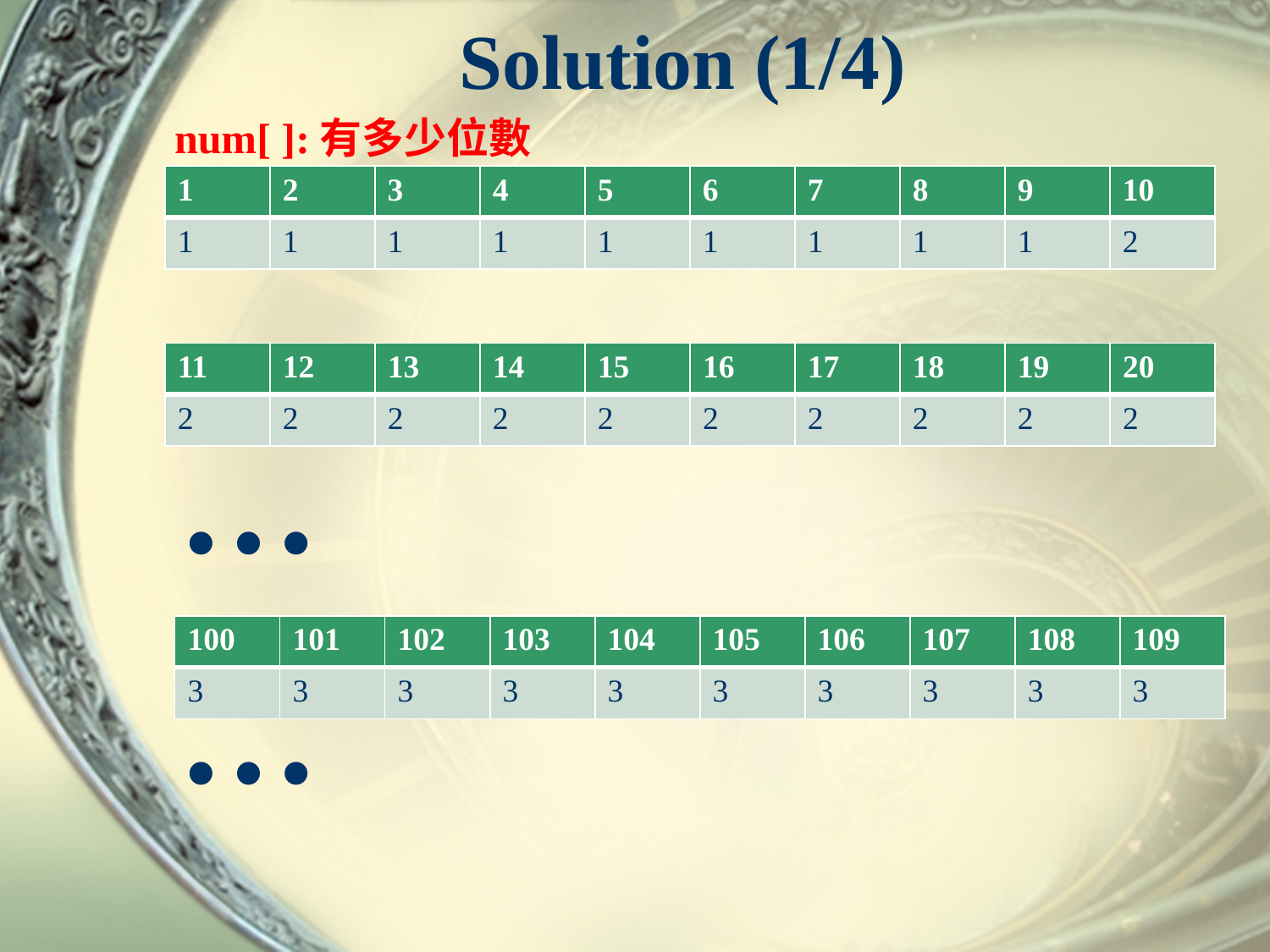

# Solution (1/4)
num[ ]:有多少位數
| 1 | 2 | 3 | 4 | 5 | 6 | 7 | 8 | 9 | 10 |
| --- | --- | --- | --- | --- | --- | --- | --- | --- | --- |
| 1 | 1 | 1 | 1 | 1 | 1 | 1 | 1 | 1 | 2 |
| 11 | 12 | 13 | 14 | 15 | 16 | 17 | 18 | 19 | 20 |
| --- | --- | --- | --- | --- | --- | --- | --- | --- | --- |
| 2 | 2 | 2 | 2 | 2 | 2 | 2 | 2 | 2 | 2 |
…
| 100 | 101 | 102 | 103 | 104 | 105 | 106 | 107 | 108 | 109 |
| --- | --- | --- | --- | --- | --- | --- | --- | --- | --- |
| 3 | 3 | 3 | 3 | 3 | 3 | 3 | 3 | 3 | 3 |
…